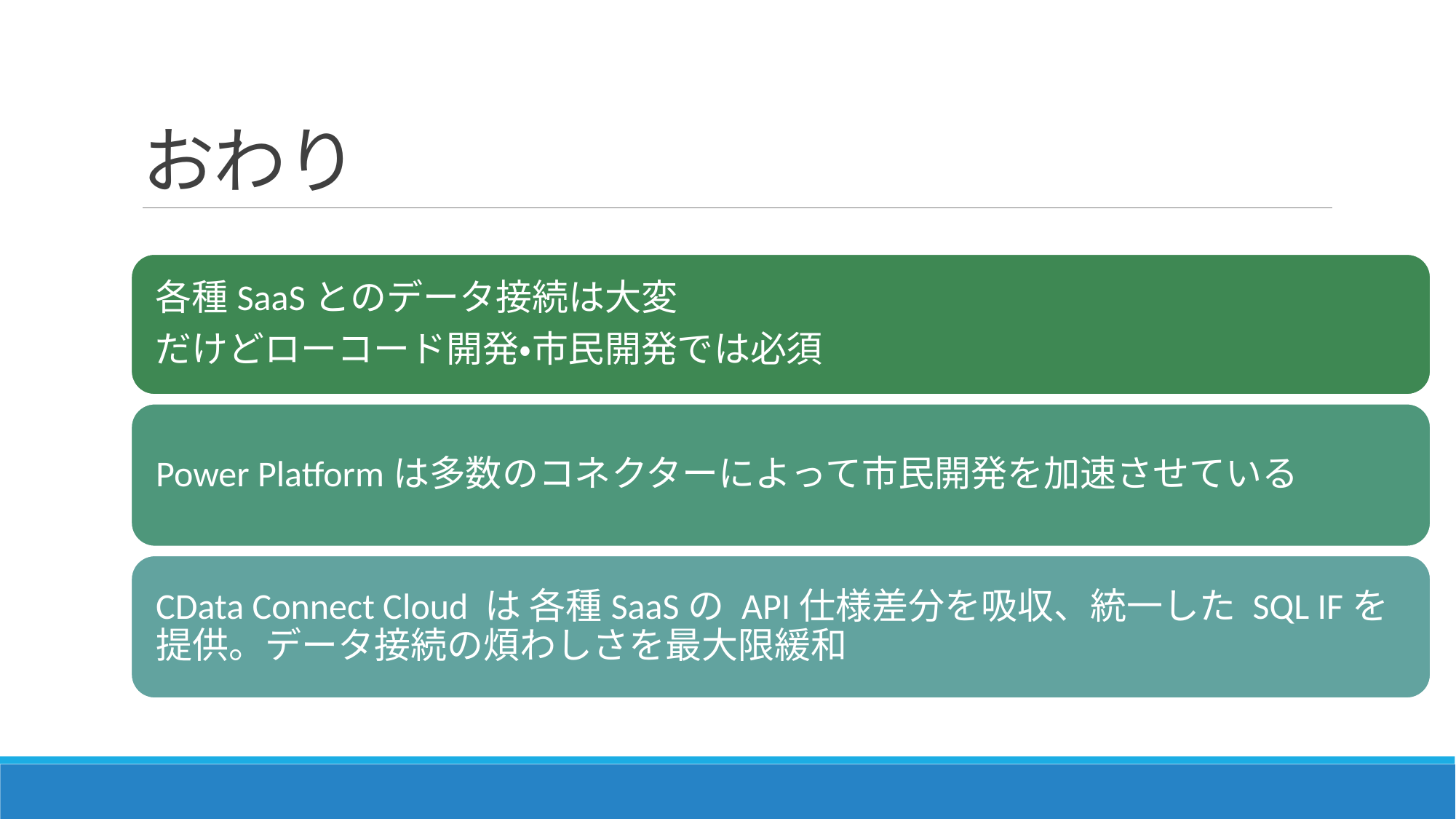

# おわり
各種SaaSとのデータ接続は大変
だけどローコード開発・市民開発では必須
Power Platformは多数のコネクターによって市民開発を加速させている
CData Connect Cloud は 各種SaaSの API仕様差分を吸収、統一した SQL IFを提供。データ接続の煩わしさを最大限緩和